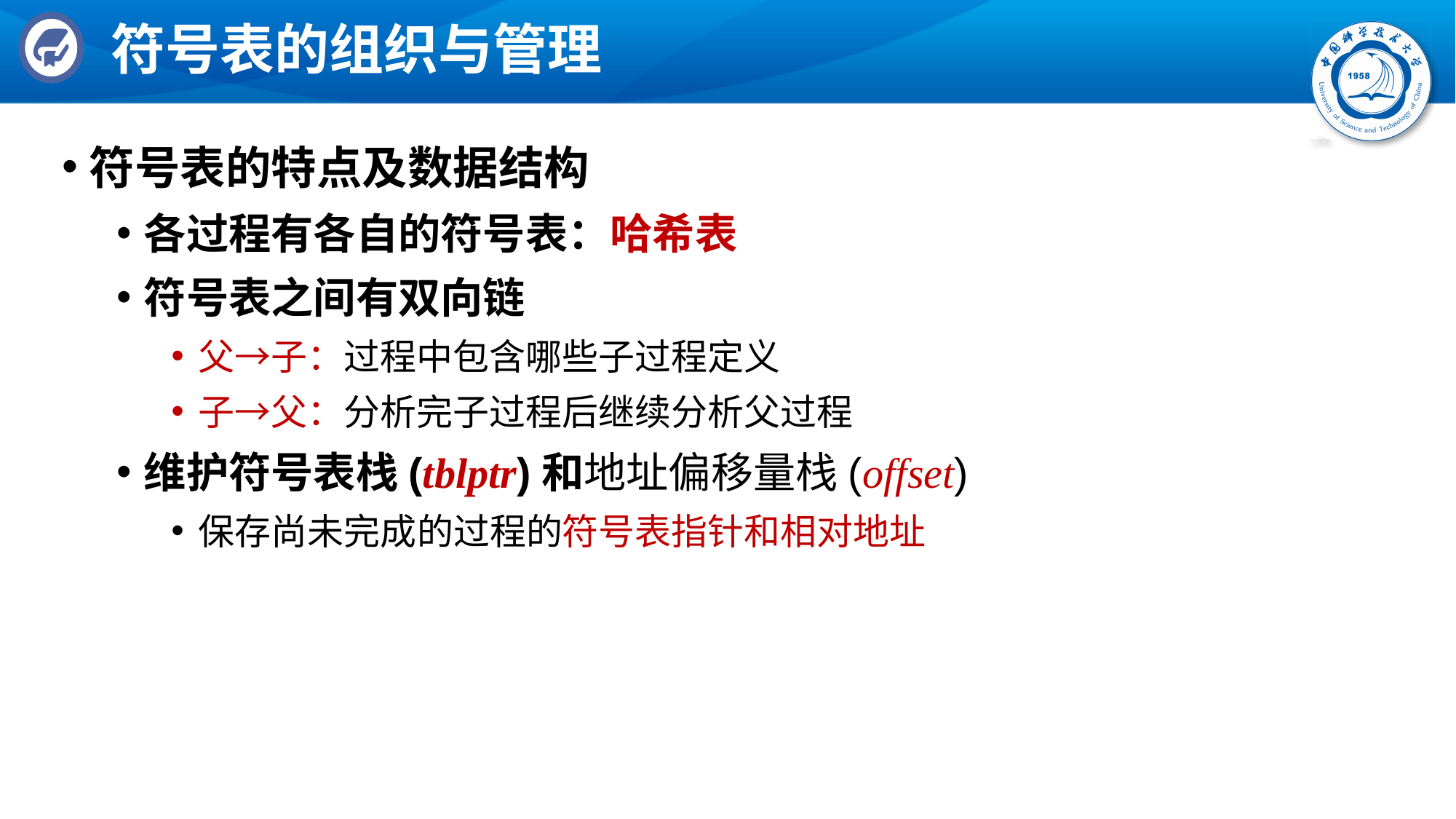

# 符号表的组织与管理
符号表的特点及数据结构
各过程有各自的符号表：哈希表
符号表之间有双向链
父→子：过程中包含哪些子过程定义
子→父：分析完子过程后继续分析父过程
维护符号表栈(tblptr)和地址偏移量栈(offset)
保存尚未完成的过程的符号表指针和相对地址